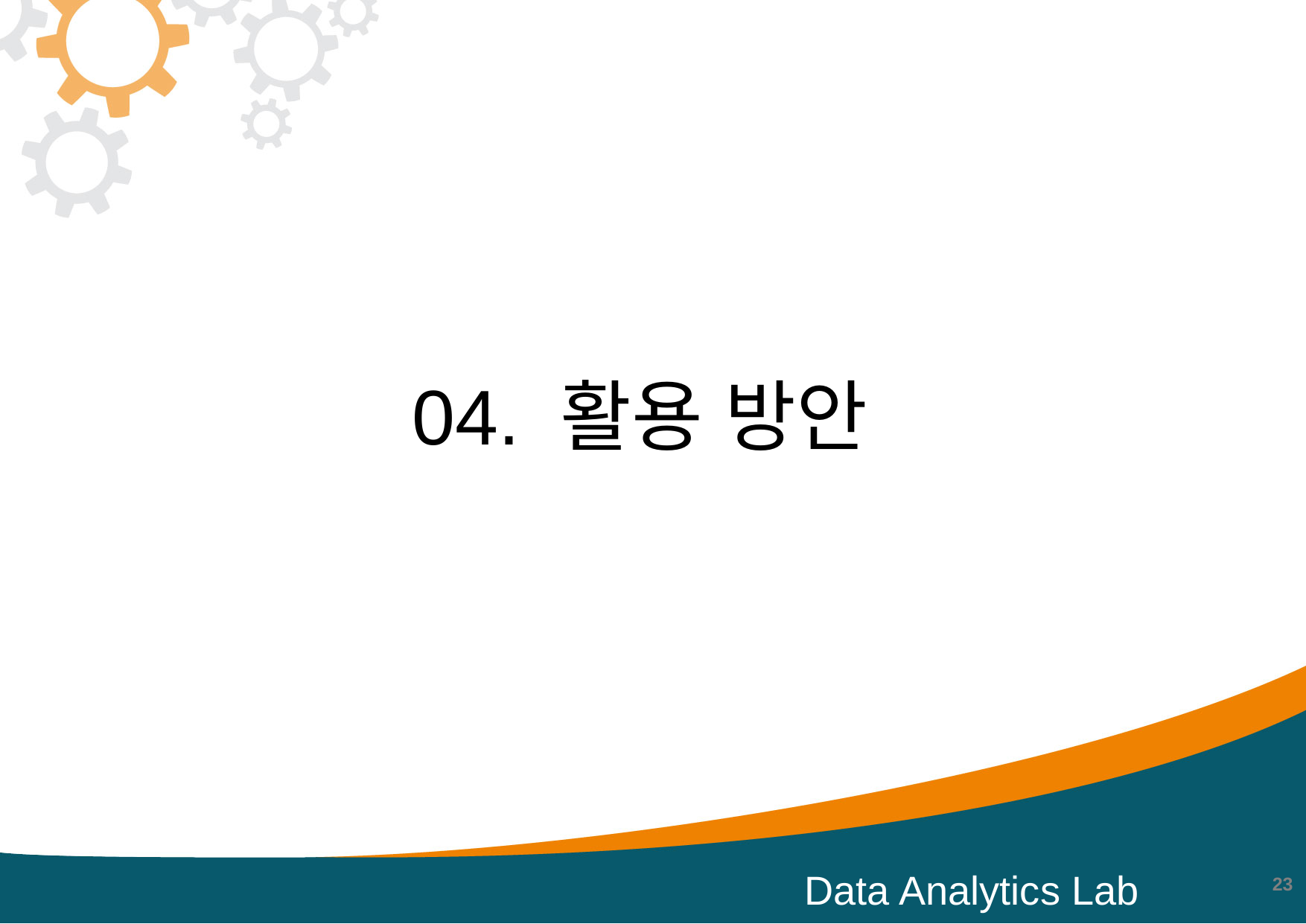

04. 활용 방안
Data Analytics Lab
23